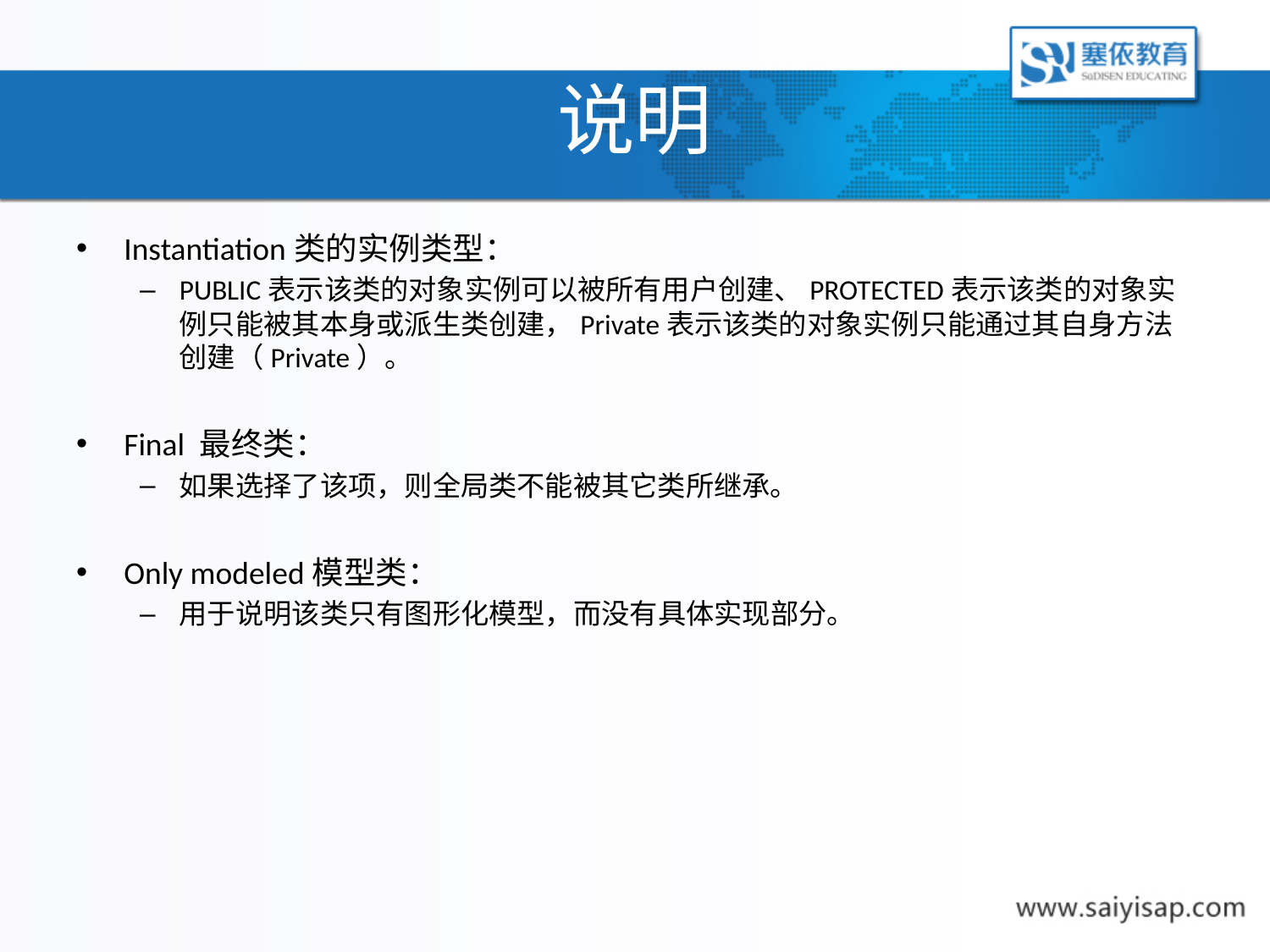

# 说明
Instantiation类的实例类型：
PUBLIC表示该类的对象实例可以被所有用户创建、PROTECTED表示该类的对象实例只能被其本身或派生类创建，Private表示该类的对象实例只能通过其自身方法创建（Private）。

Final 最终类：
如果选择了该项，则全局类不能被其它类所继承。

Only modeled模型类：
用于说明该类只有图形化模型，而没有具体实现部分。